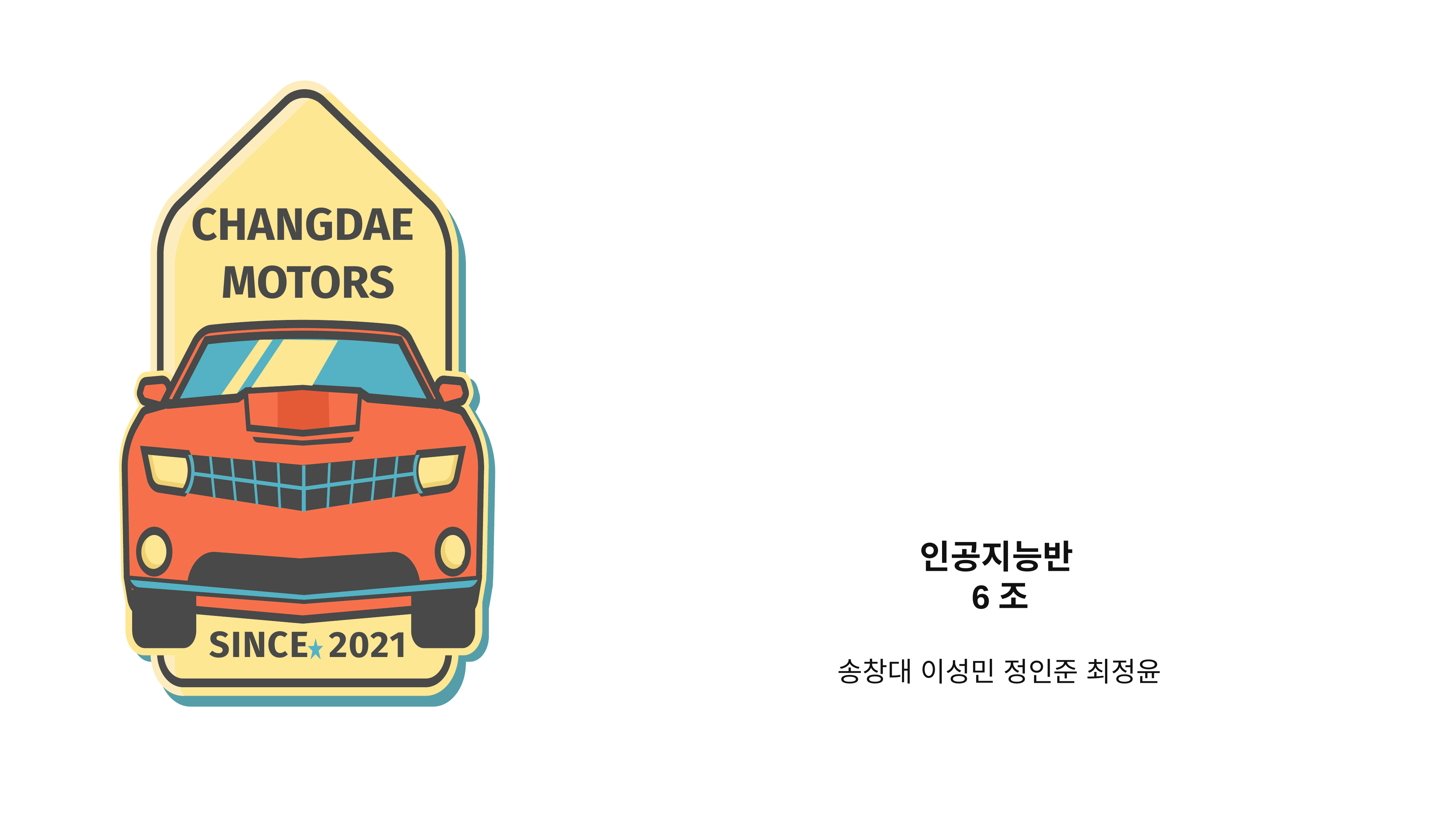

CHANGDAE

 MOTORS

SINCE  2021
# 프로젝트 수행 계획서
인공지능반
6조
송창대 이성민 정인준 최정윤